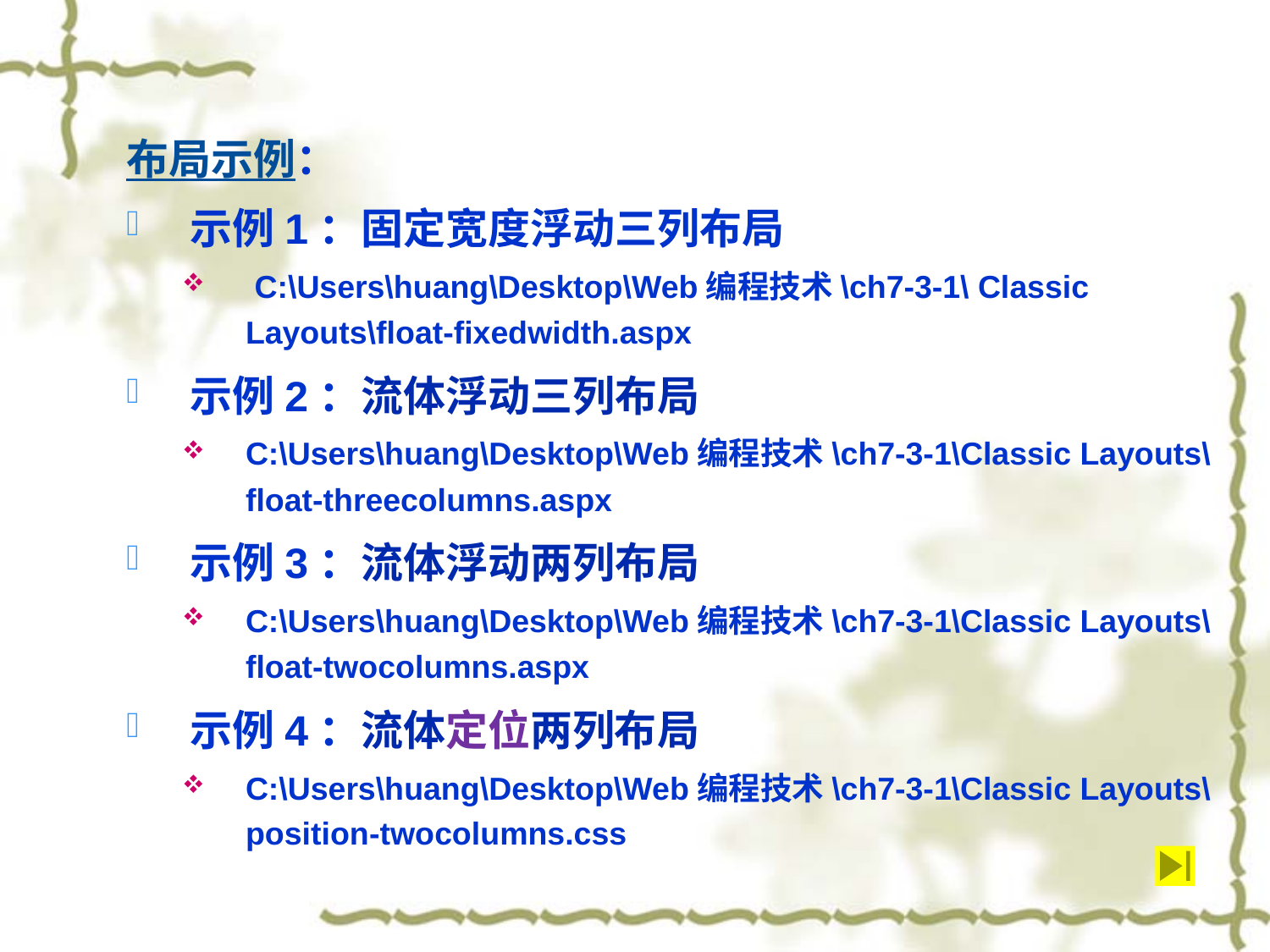

布局示例：
示例1：固定宽度浮动三列布局
 C:\Users\huang\Desktop\Web编程技术\ch7-3-1\ Classic Layouts\float-fixedwidth.aspx
示例2：流体浮动三列布局
C:\Users\huang\Desktop\Web编程技术\ch7-3-1\Classic Layouts\float-threecolumns.aspx
示例3：流体浮动两列布局
C:\Users\huang\Desktop\Web编程技术\ch7-3-1\Classic Layouts\ float-twocolumns.aspx
示例4：流体定位两列布局
C:\Users\huang\Desktop\Web编程技术\ch7-3-1\Classic Layouts\ position-twocolumns.css